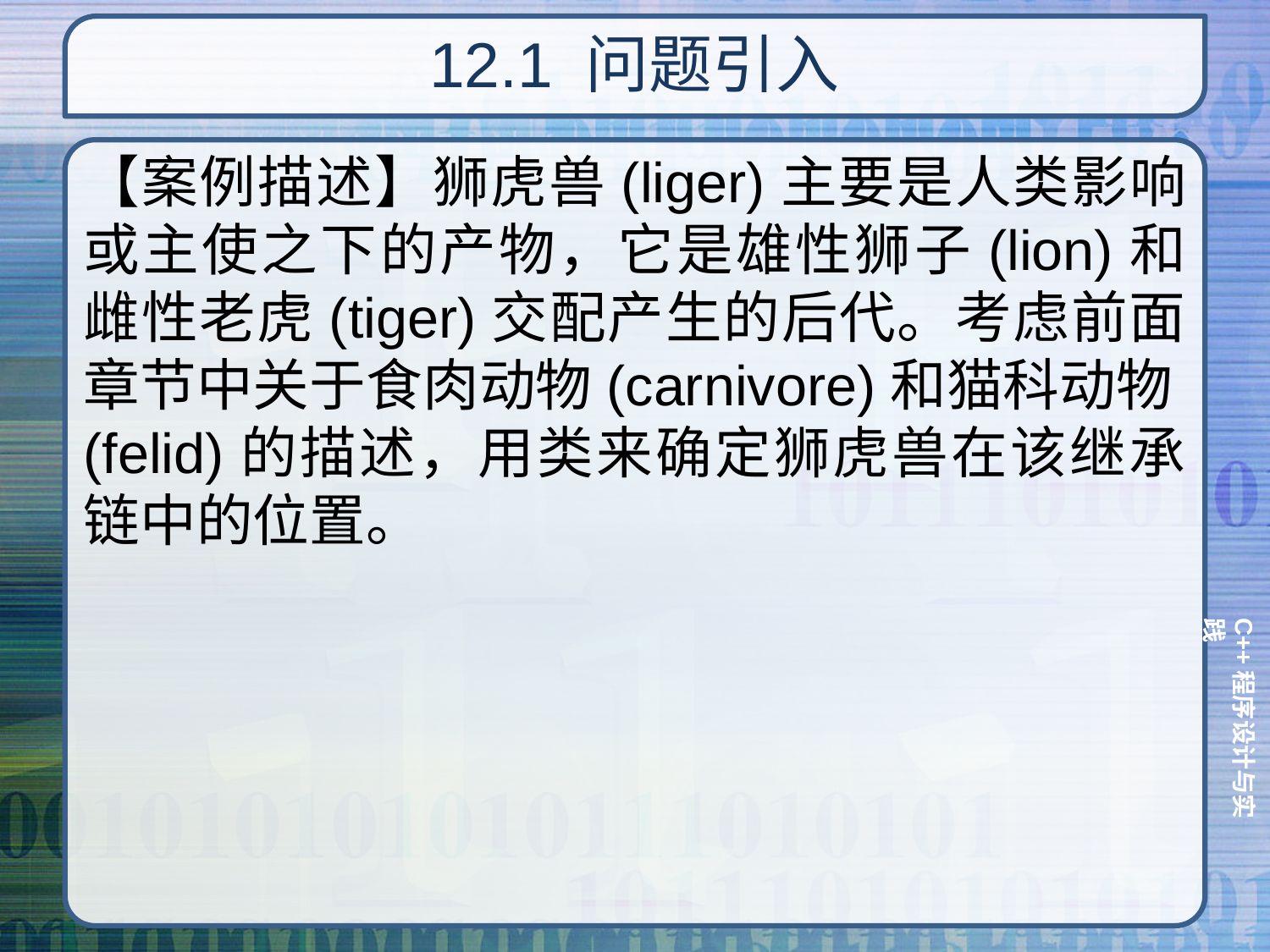

# 12.1 问题引入
【案例描述】狮虎兽(liger)主要是人类影响或主使之下的产物，它是雄性狮子(lion)和雌性老虎(tiger)交配产生的后代。考虑前面章节中关于食肉动物(carnivore)和猫科动物(felid)的描述，用类来确定狮虎兽在该继承链中的位置。